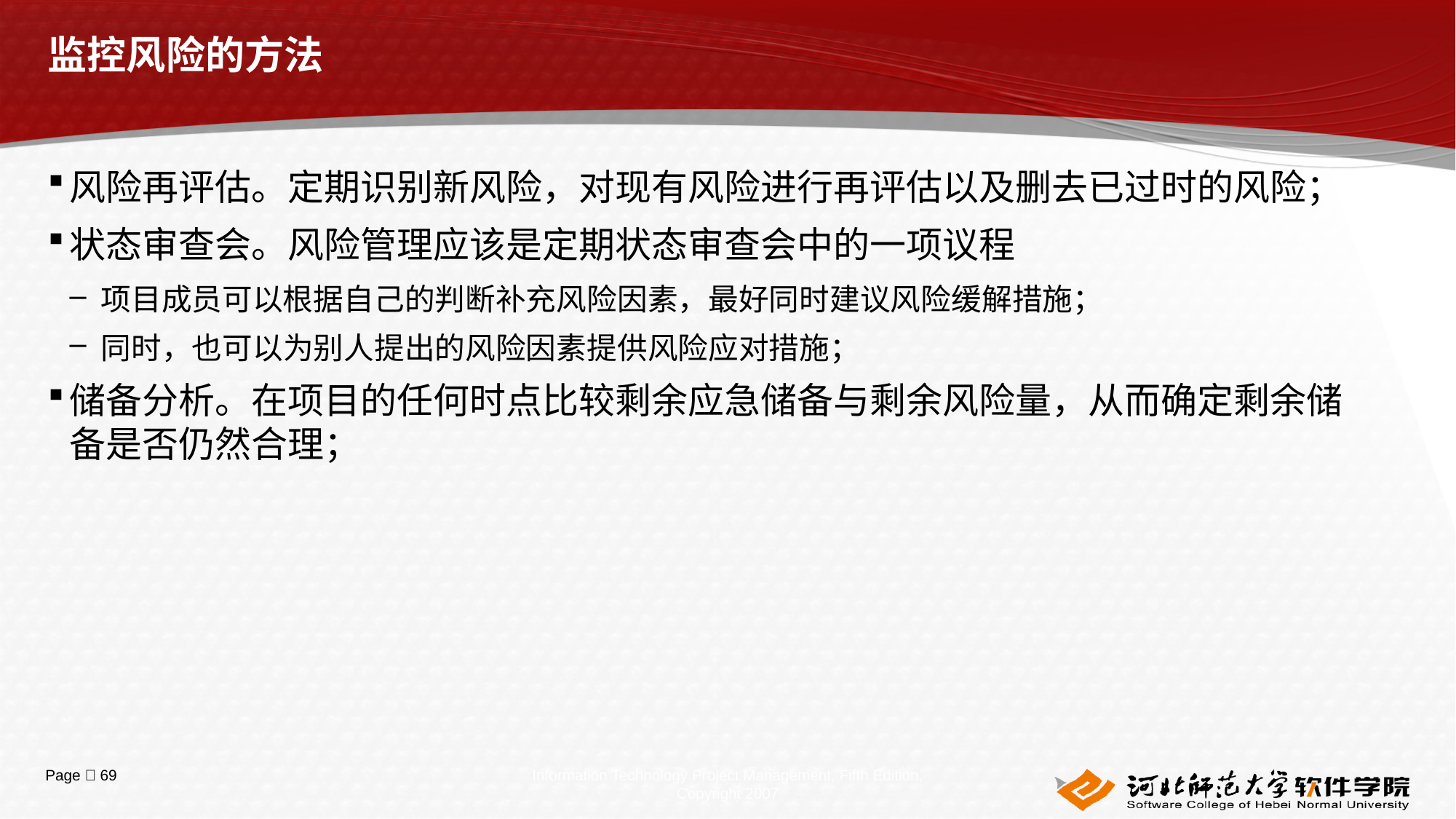

# 监控风险的方法
风险再评估。定期识别新风险，对现有风险进行再评估以及删去已过时的风险；
状态审查会。风险管理应该是定期状态审查会中的一项议程
项目成员可以根据自己的判断补充风险因素，最好同时建议风险缓解措施；
同时，也可以为别人提出的风险因素提供风险应对措施；
储备分析。在项目的任何时点比较剩余应急储备与剩余风险量，从而确定剩余储备是否仍然合理；

Information Technology Project Management, Fifth Edition, Copyright 2007